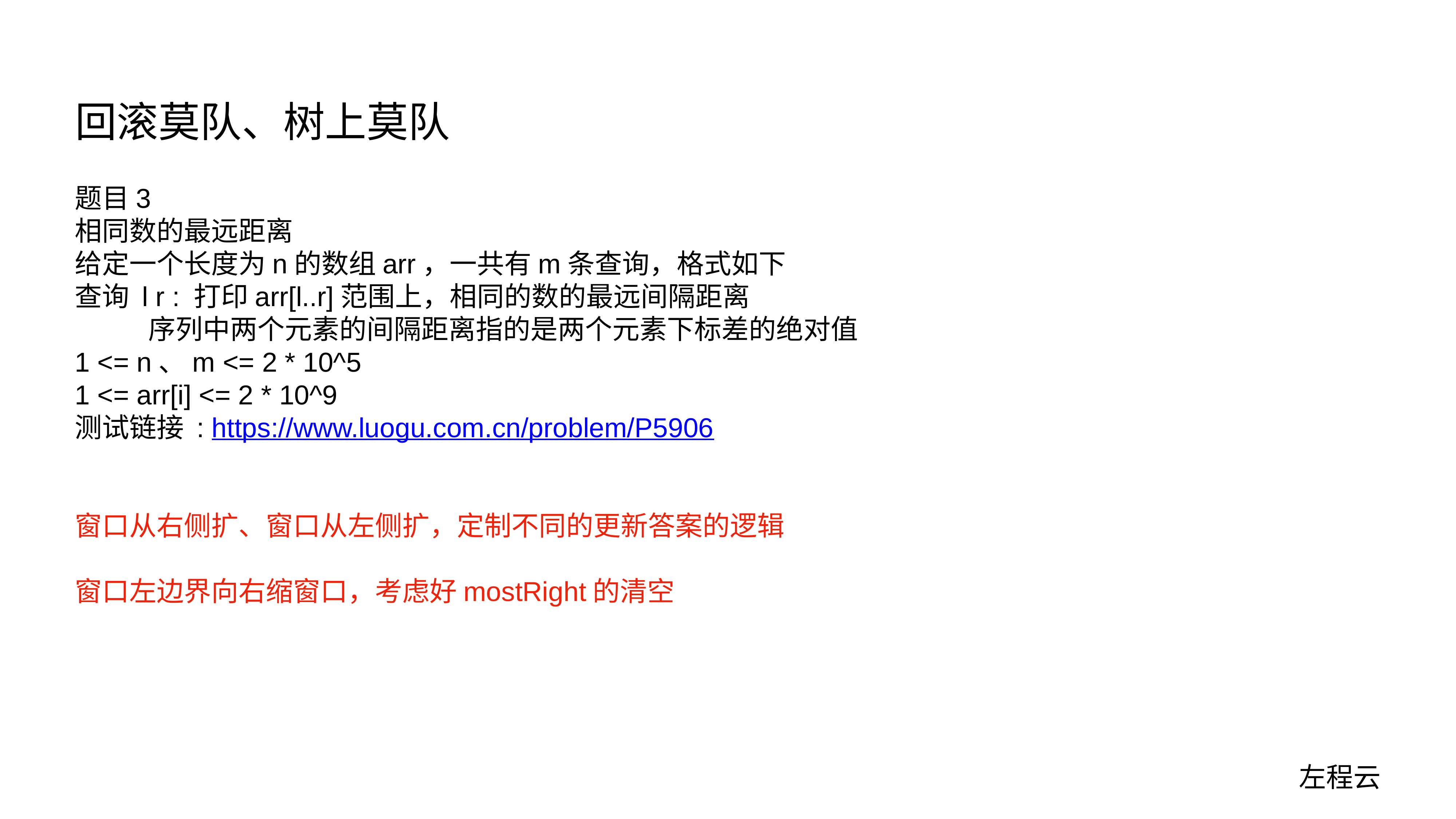

# 回滚莫队、树上莫队
题目3
相同数的最远距离
给定一个长度为n的数组arr，一共有m条查询，格式如下
查询 l r : 打印arr[l..r]范围上，相同的数的最远间隔距离
           序列中两个元素的间隔距离指的是两个元素下标差的绝对值
1 <= n、m <= 2 * 10^5
1 <= arr[i] <= 2 * 10^9
测试链接 : https://www.luogu.com.cn/problem/P5906

窗口从右侧扩、窗口从左侧扩，定制不同的更新答案的逻辑

窗口左边界向右缩窗口，考虑好mostRight的清空
左程云